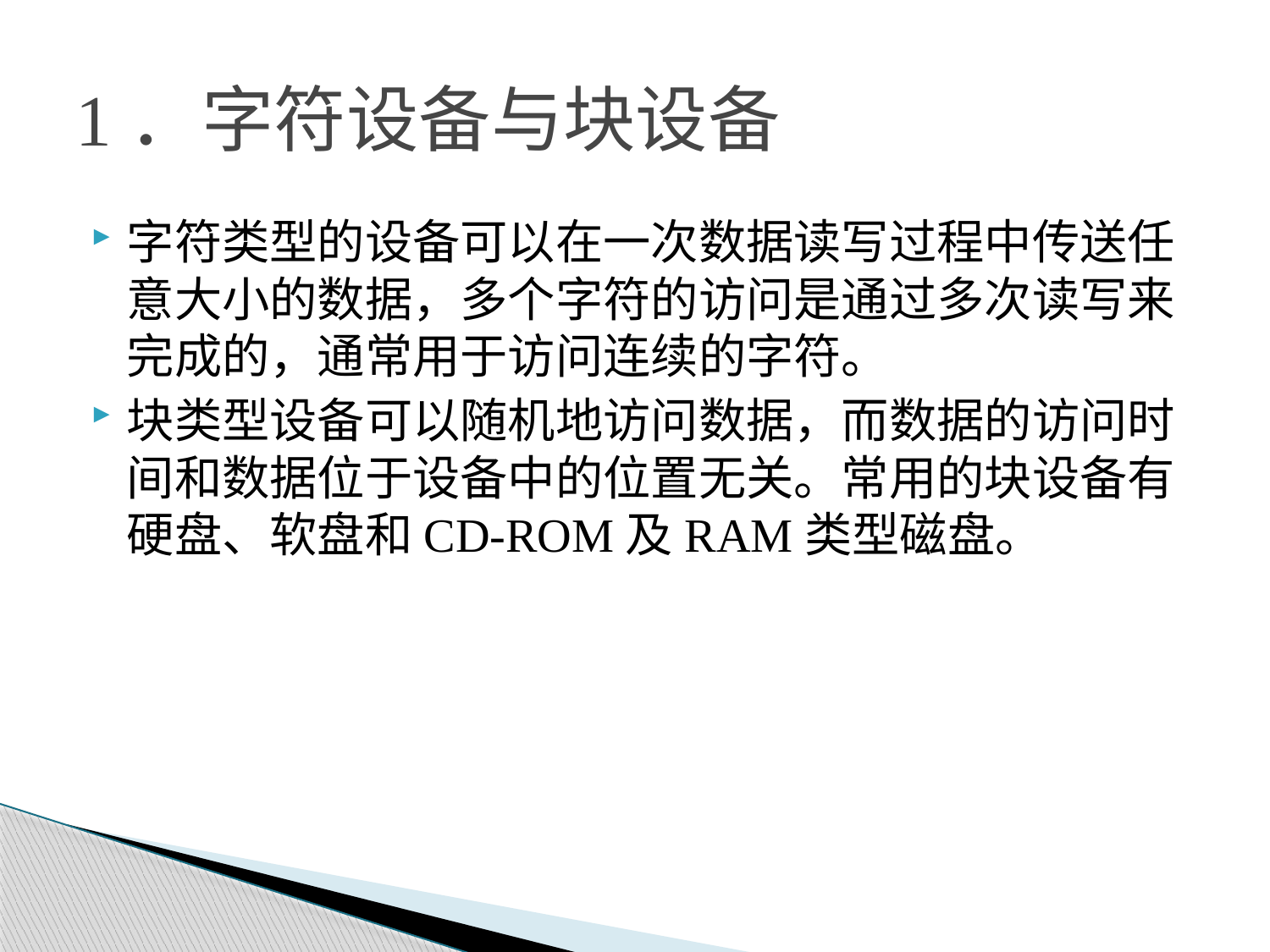

# 1．字符设备与块设备
字符类型的设备可以在一次数据读写过程中传送任意大小的数据，多个字符的访问是通过多次读写来完成的，通常用于访问连续的字符。
块类型设备可以随机地访问数据，而数据的访问时间和数据位于设备中的位置无关。常用的块设备有硬盘、软盘和CD-ROM及RAM类型磁盘。